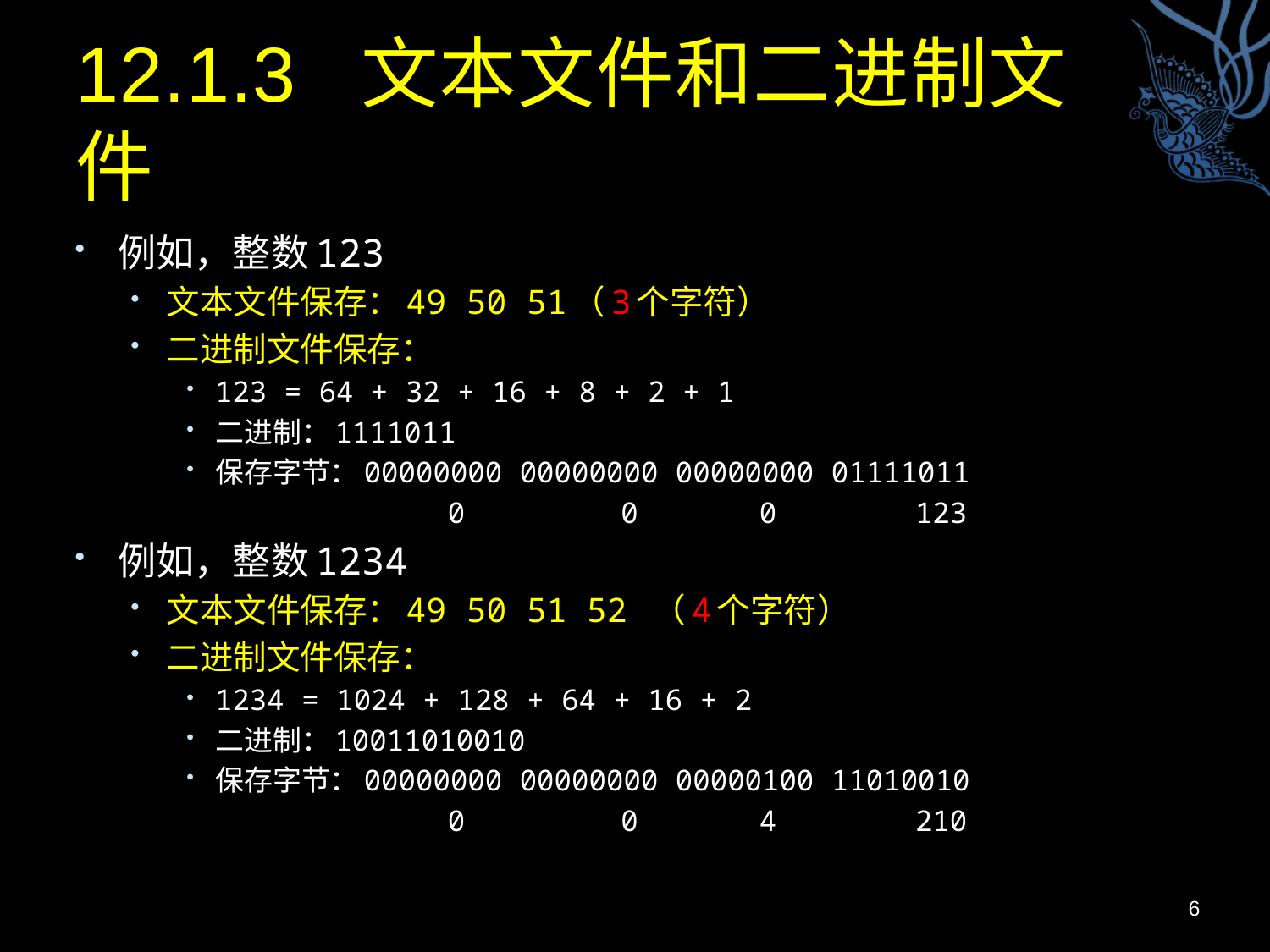

# 12.1.3  文本文件和二进制文件
例如，整数123
文本文件保存：49 50 51（3个字符）
二进制文件保存：
123 = 64 + 32 + 16 + 8 + 2 + 1
二进制：1111011
保存字节：00000000 00000000 00000000 01111011
               0         0       0        123
例如，整数1234
文本文件保存：49 50 51 52 （4个字符）
二进制文件保存：
1234 = 1024 + 128 + 64 + 16 + 2
二进制：10011010010
保存字节：00000000 00000000 00000100 11010010
               0         0       4        210
6